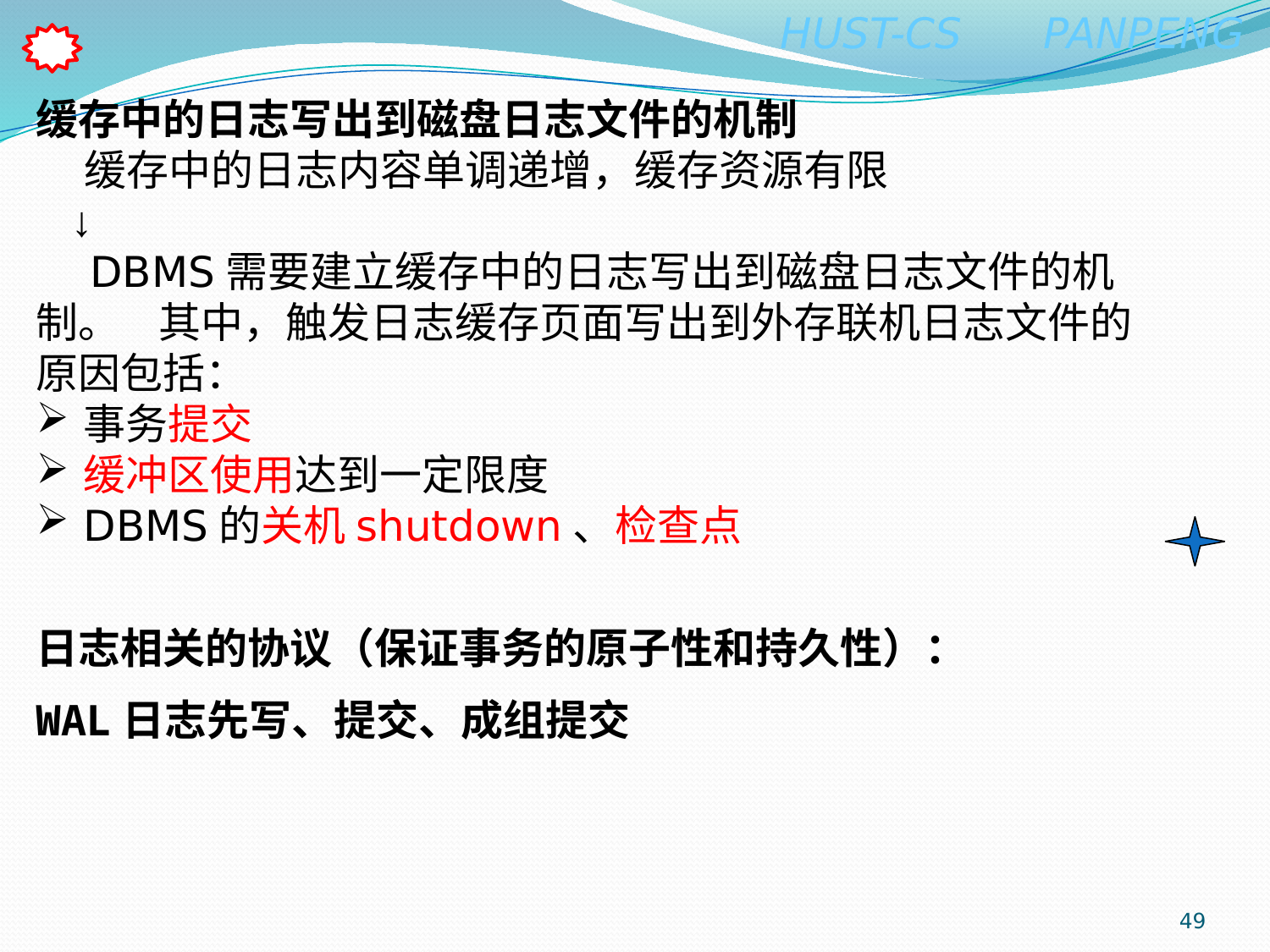

缓存中的日志写出到磁盘日志文件的机制
    缓存中的日志内容单调递增，缓存资源有限
   ↓
    DBMS需要建立缓存中的日志写出到磁盘日志文件的机制。    其中，触发日志缓存页面写出到外存联机日志文件的原因包括：
事务提交
缓冲区使用达到一定限度
DBMS的关机shutdown、检查点

日志相关的协议（保证事务的原子性和持久性）：
WAL日志先写、提交、成组提交

49